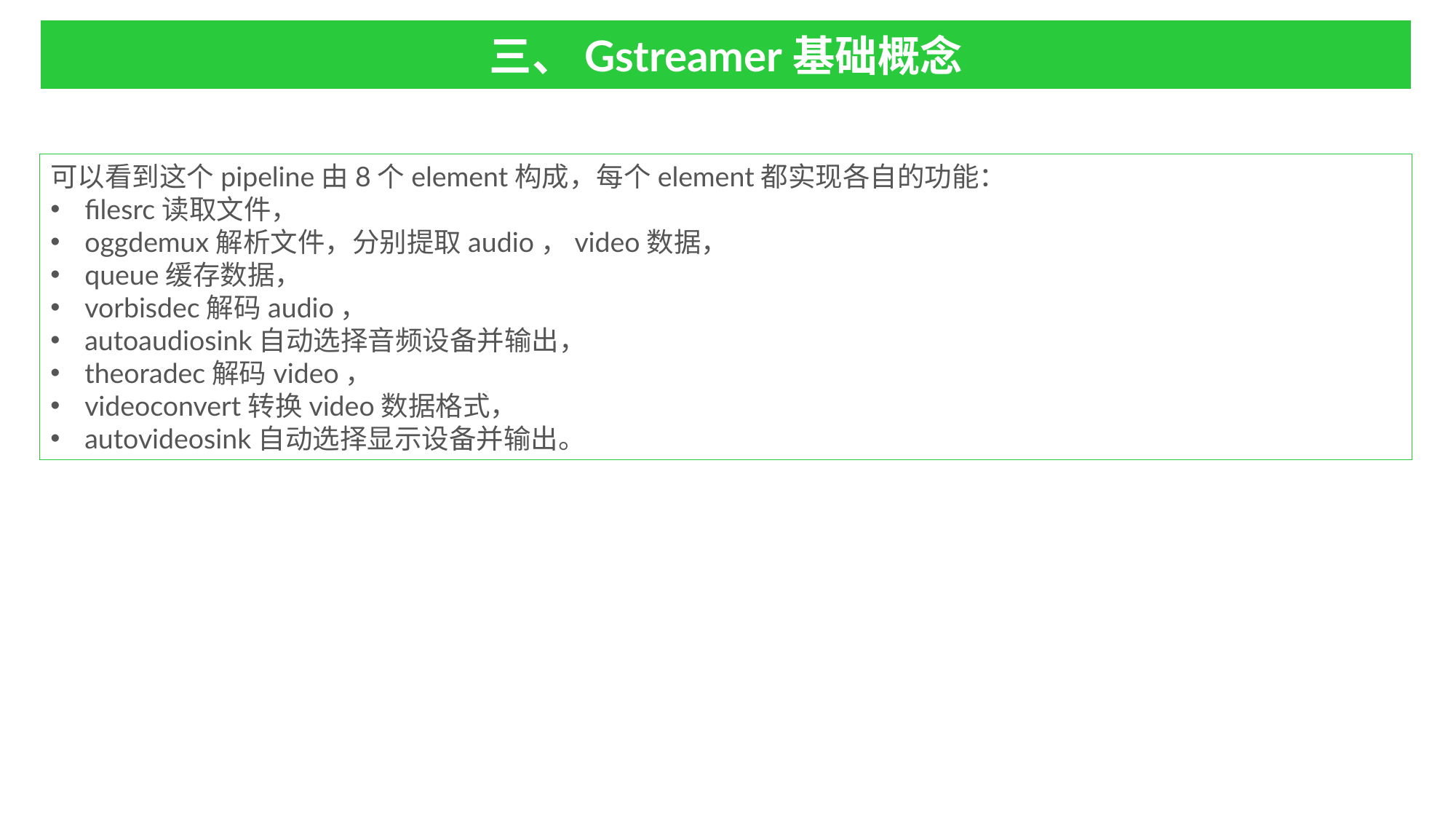

三、Gstreamer基础概念
可以看到这个pipeline由8个element构成，每个element都实现各自的功能：
filesrc读取文件，
oggdemux解析文件，分别提取audio，video数据，
queue缓存数据，
vorbisdec解码audio，
autoaudiosink自动选择音频设备并输出，
theoradec解码video，
videoconvert转换video数据格式，
autovideosink自动选择显示设备并输出。